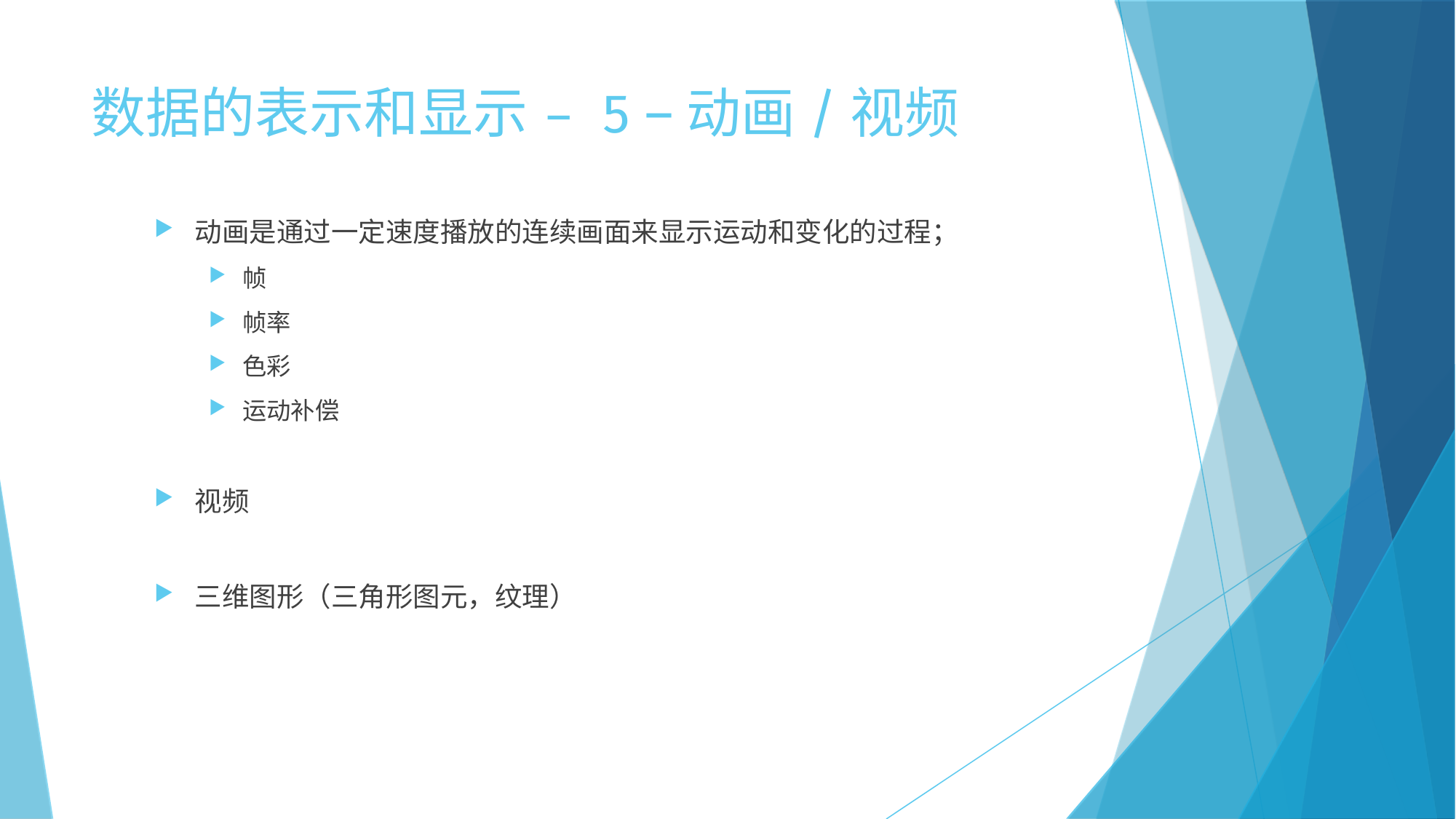

数据的表示和显示 – 5 –动画/视频

动画是通过一定速度播放的连续画面来显示运动和变化的过程；
帧
帧率
色彩
运动补偿

视频

三维图形（三角形图元，纹理）